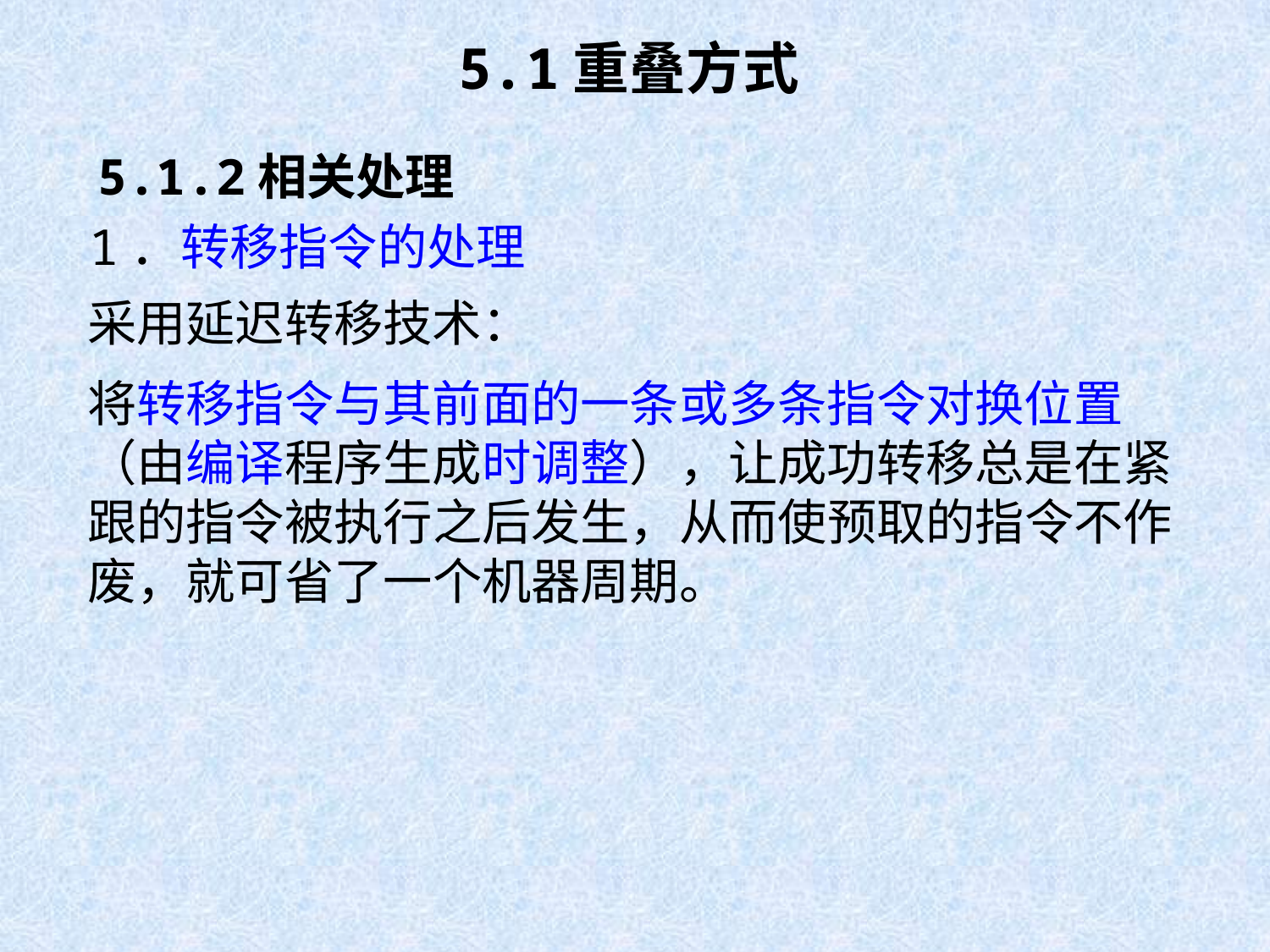

# 5.1重叠方式
5.1.2相关处理
1．转移指令的处理
采用延迟转移技术：
将转移指令与其前面的一条或多条指令对换位置（由编译程序生成时调整），让成功转移总是在紧跟的指令被执行之后发生，从而使预取的指令不作废，就可省了一个机器周期。